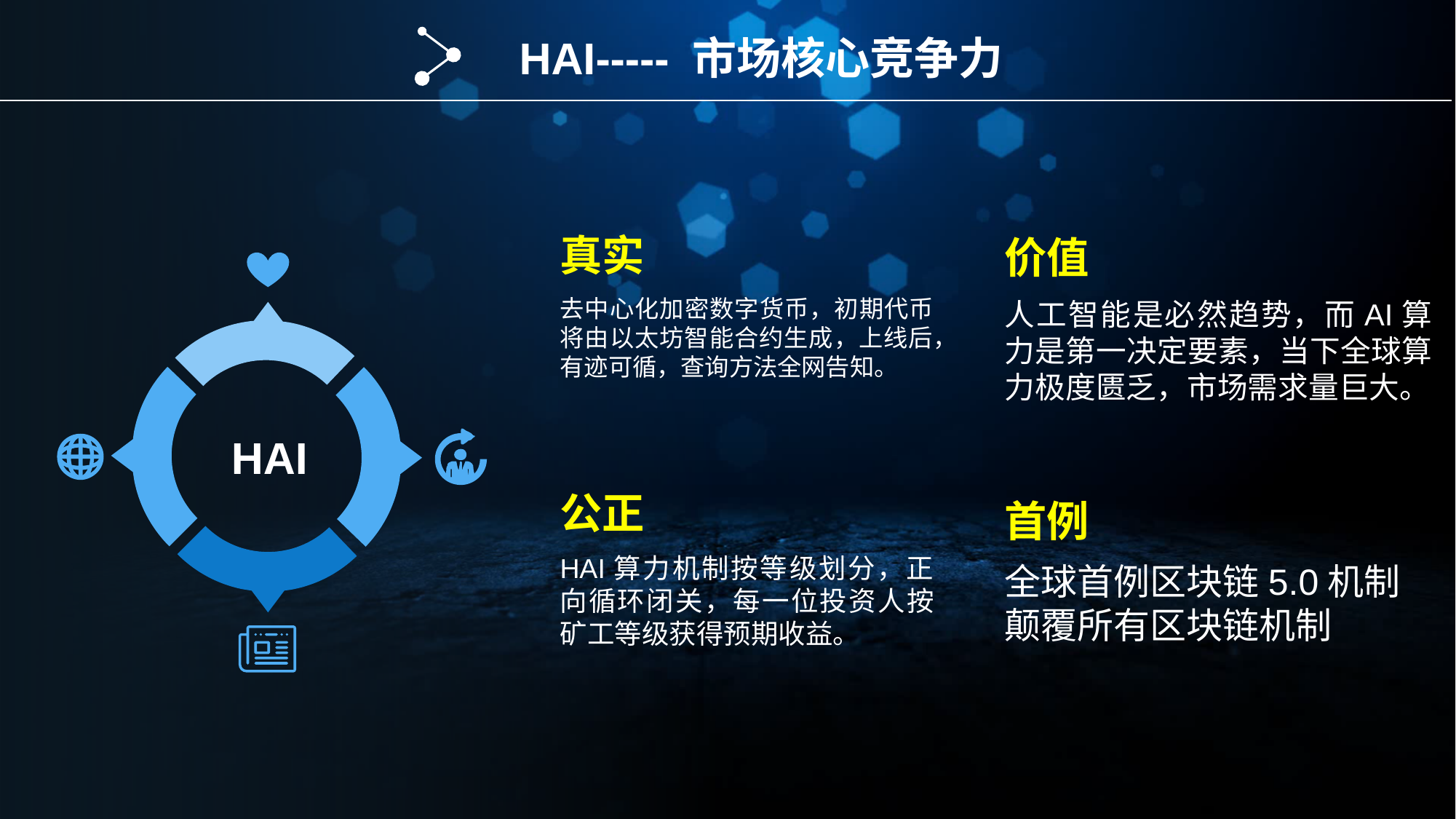

HAI----- 市场核心竞争力

真实
价值

去中心化加密数字货币，初期代币将由以太坊智能合约生成，上线后，有迹可循，查询方法全网告知。
人工智能是必然趋势，而AI算力是第一决定要素，当下全球算力极度匮乏，市场需求量巨大。

HAI

公正
首例

HAI算力机制按等级划分，正向循环闭关，每一位投资人按矿工等级获得预期收益。
全球首例区块链5.0机制
颠覆所有区块链机制